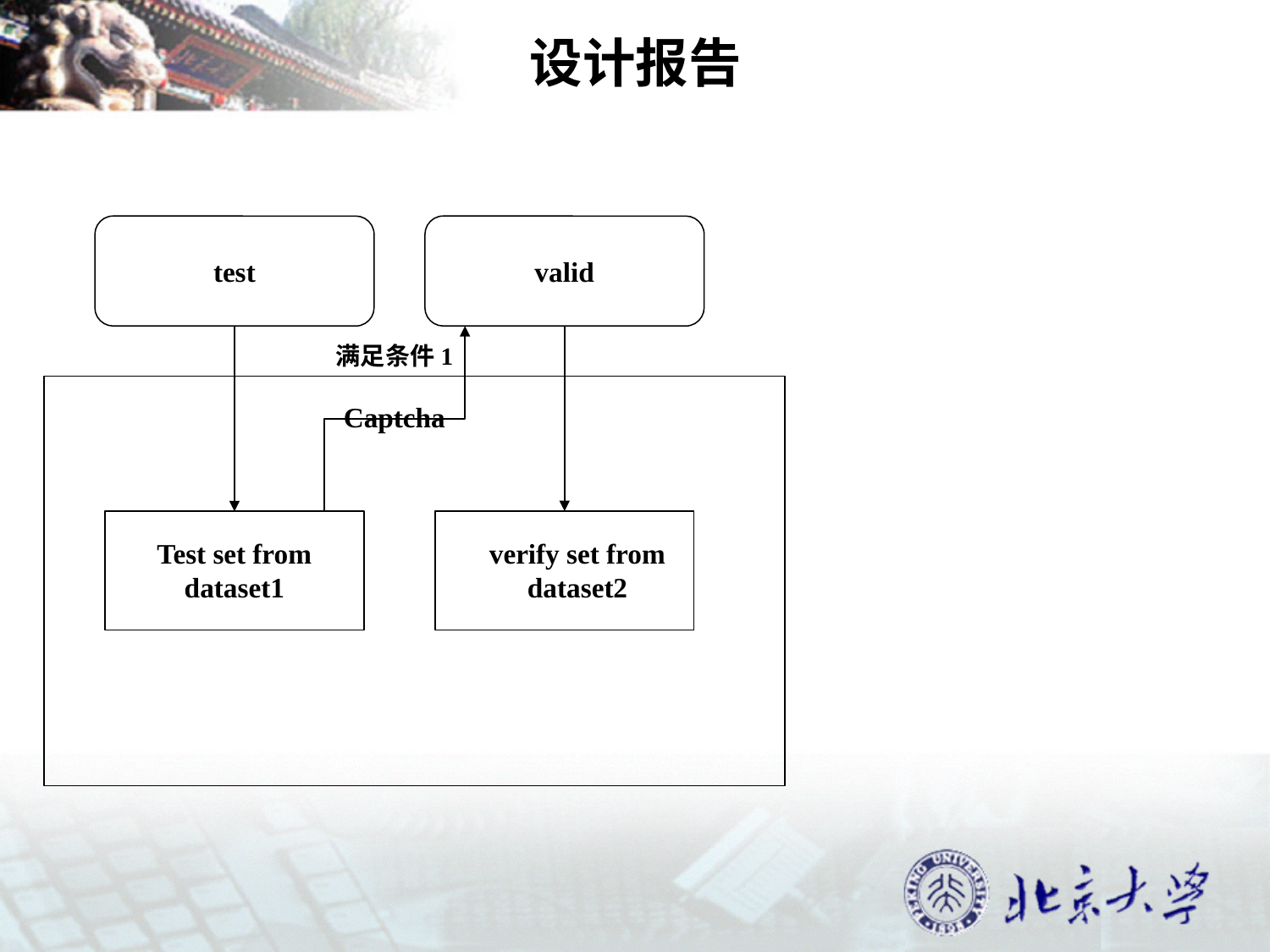

设计报告

test
valid
满足条件1

Captcha

Test set from dataset1
verify set from dataset2